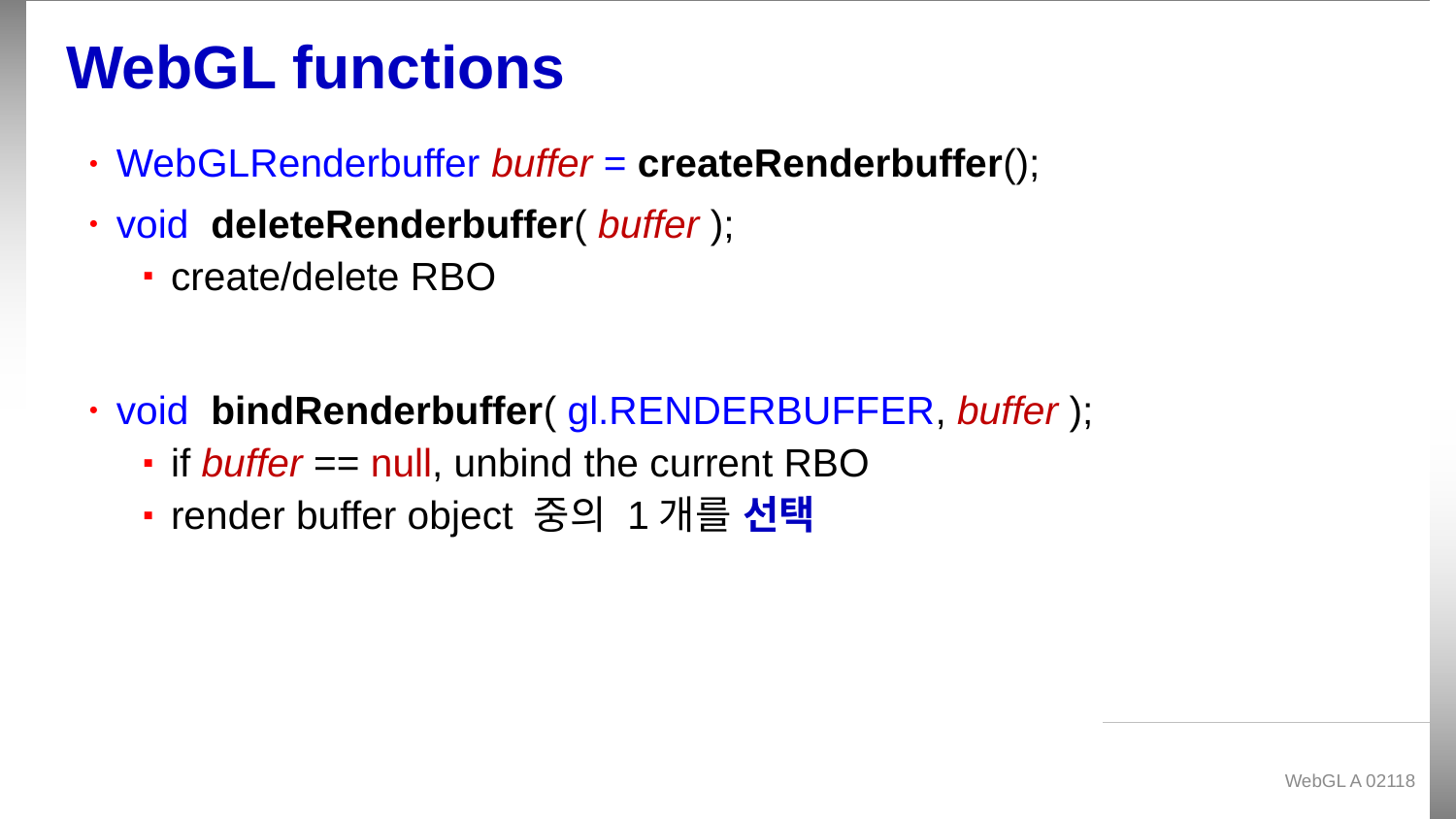

# WebGL functions
WebGLRenderbuffer buffer = createRenderbuffer();
void  deleteRenderbuffer( buffer );
create/delete RBO

void  bindRenderbuffer( gl.RENDERBUFFER, buffer );
if buffer == null, unbind the current RBO
render buffer object 중의 1개를 선택
WebGL A 02118